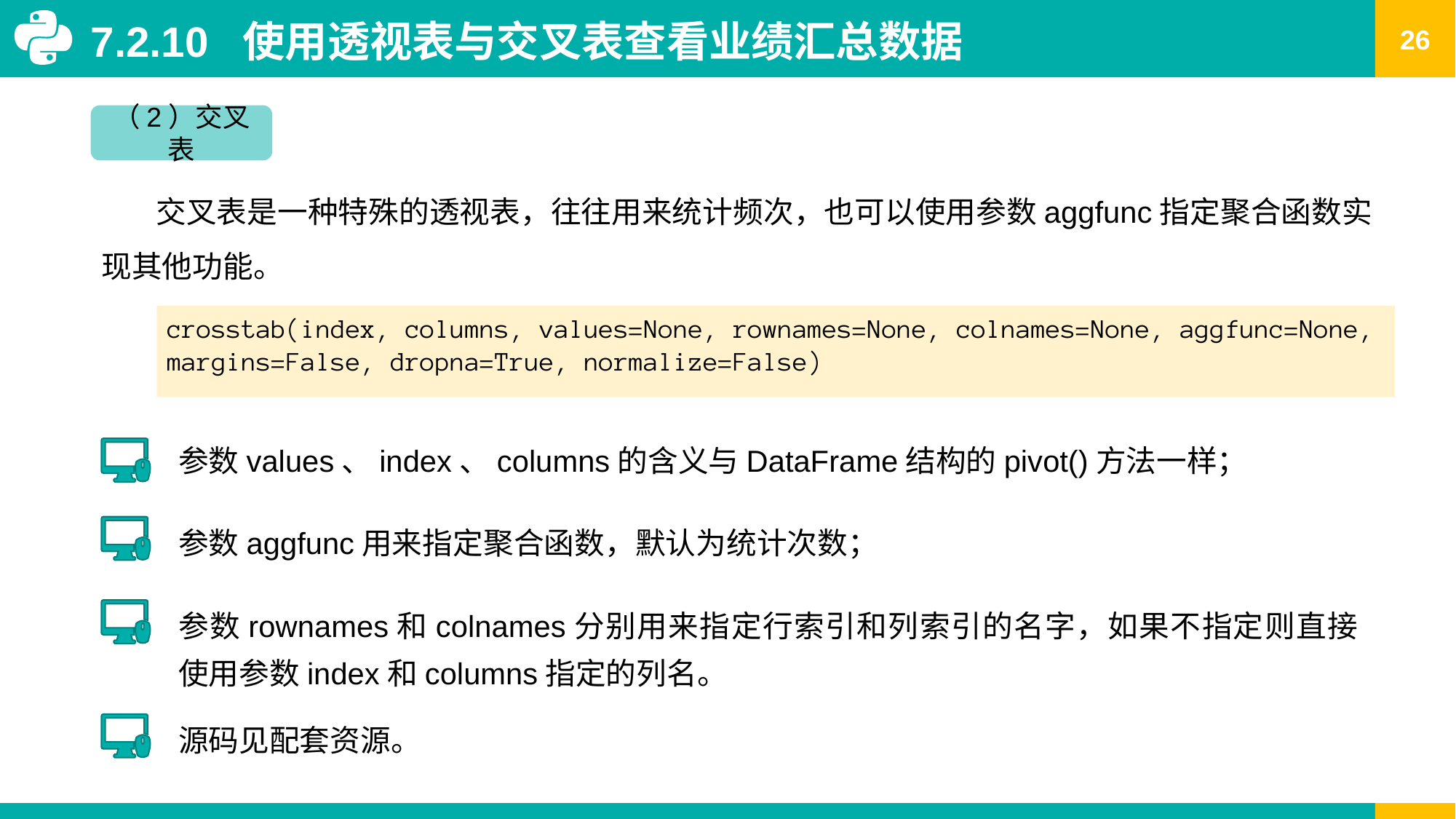

7.2.10  使用透视表与交叉表查看业绩汇总数据
（2）交叉表
交叉表是一种特殊的透视表，往往用来统计频次，也可以使用参数aggfunc指定聚合函数实现其他功能。
crosstab(index, columns, values=None, rownames=None, colnames=None, aggfunc=None, margins=False, dropna=True, normalize=False)
参数values、index、columns的含义与DataFrame结构的pivot()方法一样；

参数aggfunc用来指定聚合函数，默认为统计次数；

参数rownames和colnames分别用来指定行索引和列索引的名字，如果不指定则直接使用参数index和columns指定的列名。

源码见配套资源。